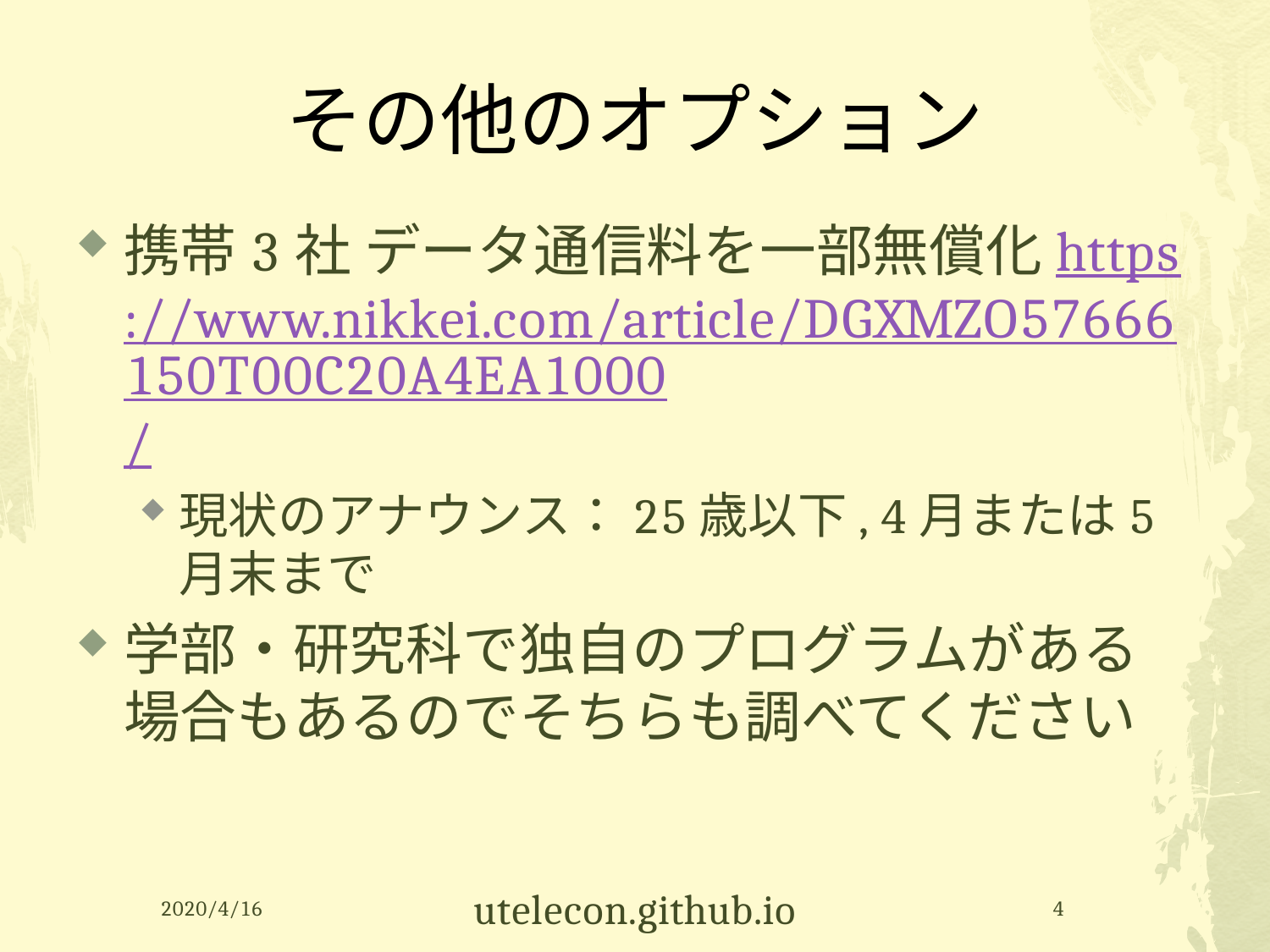

# その他のオプション
携帯3社 データ通信料を一部無償化https://www.nikkei.com/article/DGXMZO57666150T00C20A4EA1000/
現状のアナウンス：25歳以下, 4月または5月末まで
学部・研究科で独自のプログラムがある場合もあるのでそちらも調べてください
2020/4/16
utelecon.github.io
4